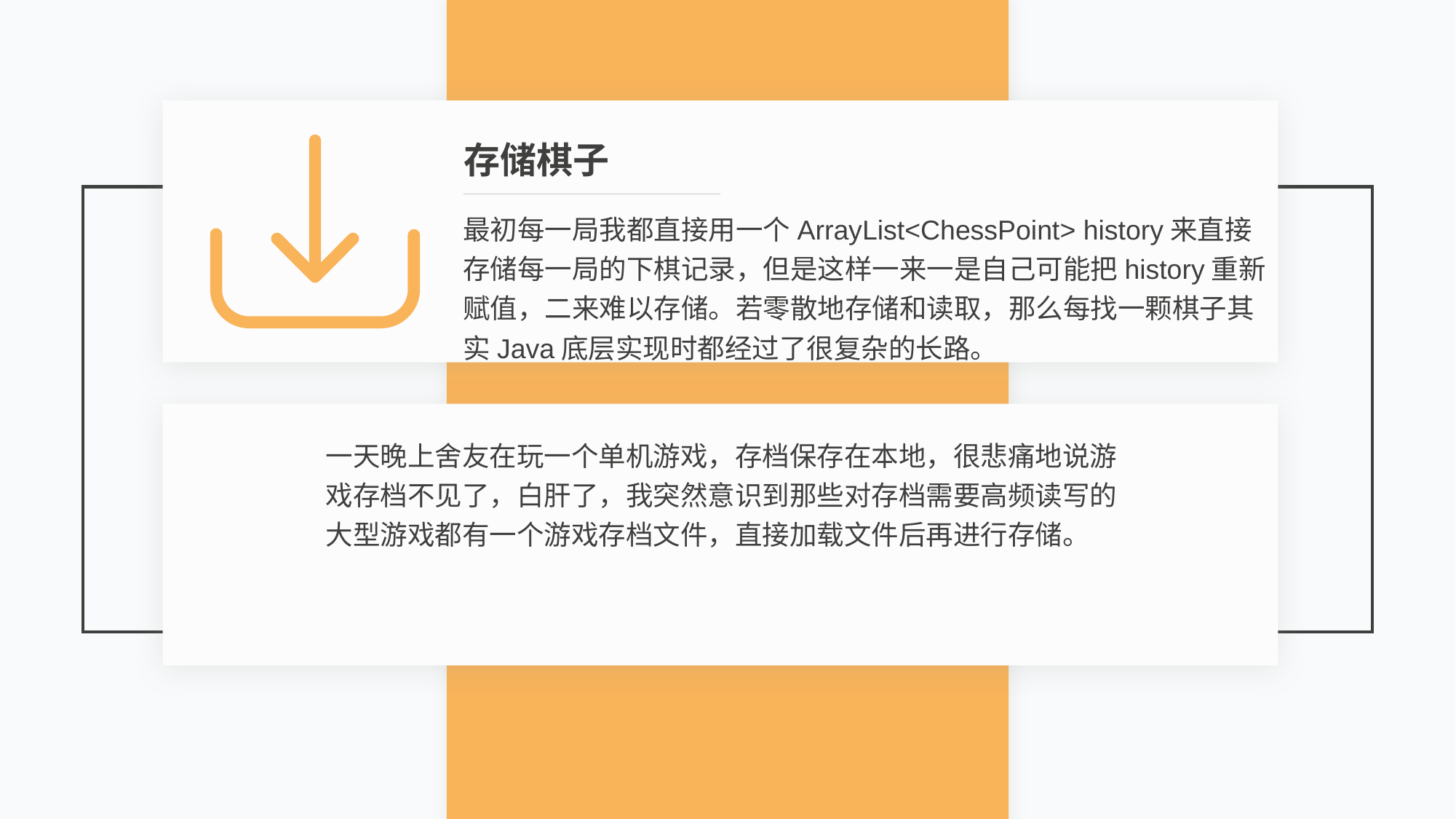

存储棋子

最初每一局我都直接用一个ArrayList<ChessPoint> history来直接存储每一局的下棋记录，但是这样一来一是自己可能把history重新赋值，二来难以存储。若零散地存储和读取，那么每找一颗棋子其实Java底层实现时都经过了很复杂的长路。

一天晚上舍友在玩一个单机游戏，存档保存在本地，很悲痛地说游戏存档不见了，白肝了，我突然意识到那些对存档需要高频读写的大型游戏都有一个游戏存档文件，直接加载文件后再进行存储。